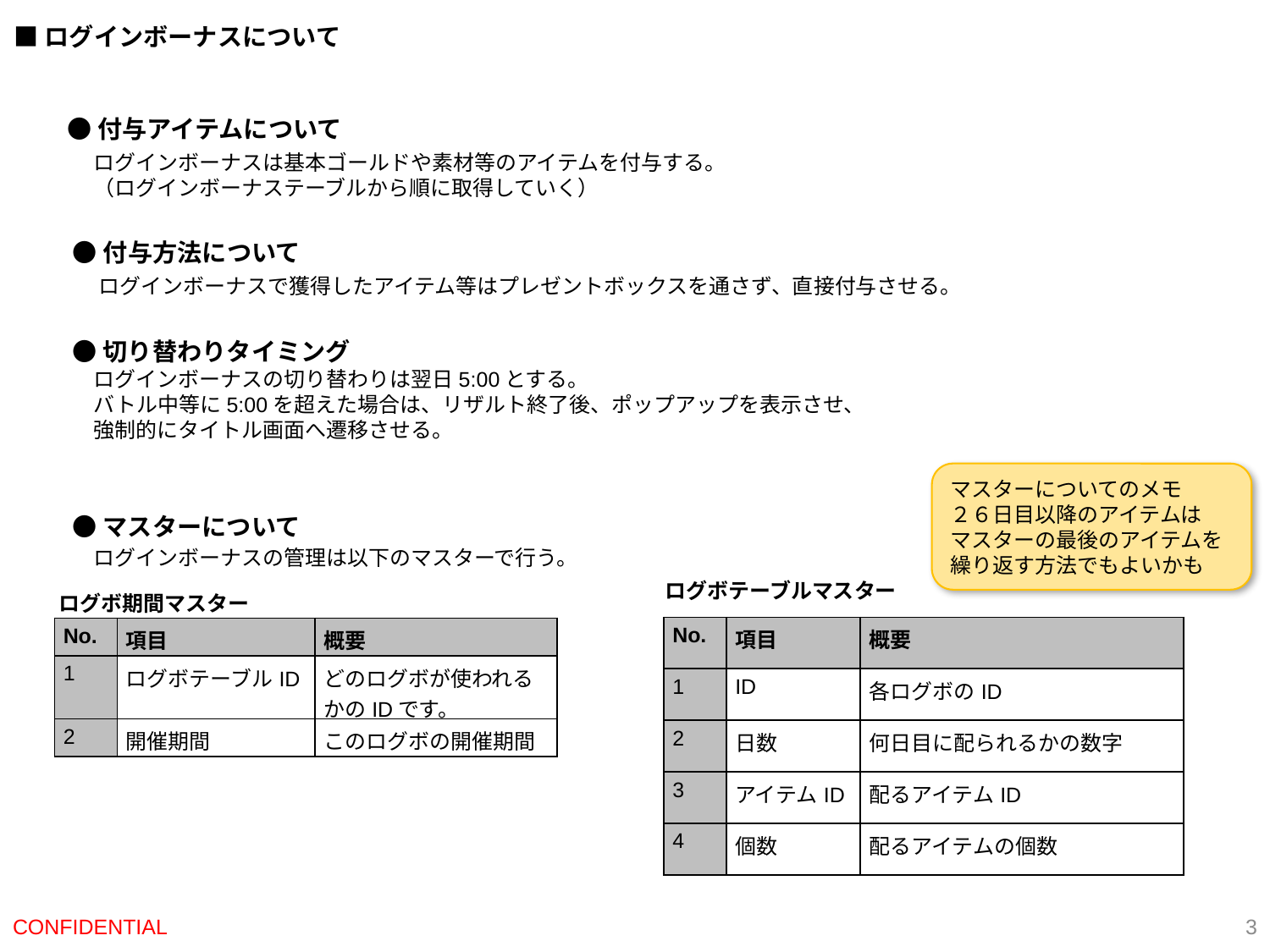

■ログインボーナスについて
●付与アイテムについて
ログインボーナスは基本ゴールドや素材等のアイテムを付与する。
（ログインボーナステーブルから順に取得していく）
●付与方法について
ログインボーナスで獲得したアイテム等はプレゼントボックスを通さず、直接付与させる。
●切り替わりタイミング
ログインボーナスの切り替わりは翌日5:00とする。
バトル中等に5:00を超えた場合は、リザルト終了後、ポップアップを表示させ、
強制的にタイトル画面へ遷移させる。
マスターについてのメモ
２６日目以降のアイテムは
マスターの最後のアイテムを繰り返す方法でもよいかも

●マスターについて
ログインボーナスの管理は以下のマスターで行う。
ログボテーブルマスター
ログボ期間マスター
| No. | 項目 | 概要 |
| --- | --- | --- |
| 1 | ID | 各ログボのID |
| 2 | 日数 | 何日目に配られるかの数字 |
| 3 | アイテムID | 配るアイテムID |
| 4 | 個数 | 配るアイテムの個数 |
| No. | 項目 | 概要 |
| --- | --- | --- |
| 1 | ログボテーブルID | どのログボが使われるかのIDです。 |
| 2 | 開催期間 | このログボの開催期間 |
3
CONFIDENTIAL